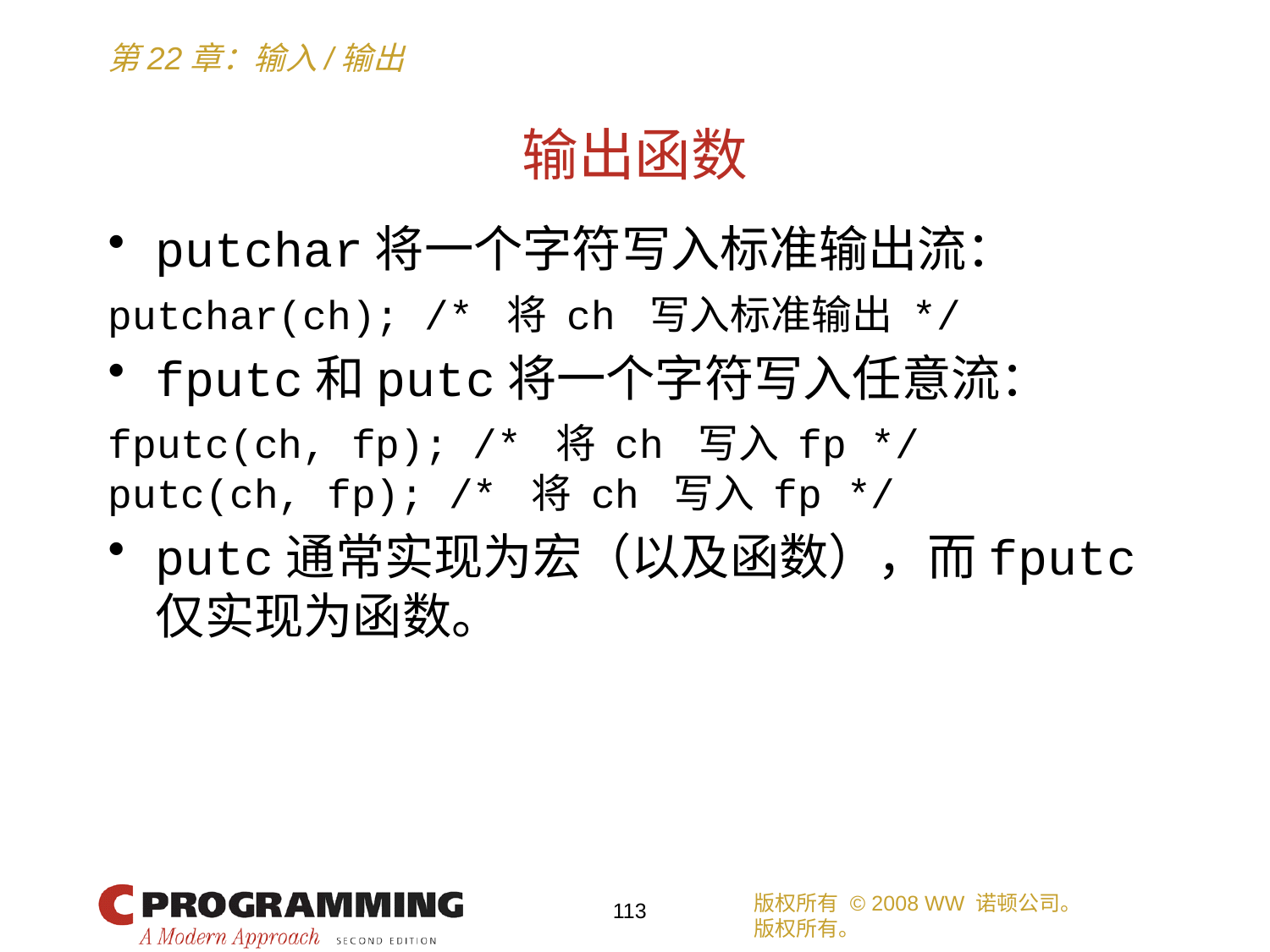

# 输出函数
putchar将一个字符写入标准输出流：
putchar(ch); /* 将 ch 写入标准输出 */
fputc和putc将一个字符写入任意流：
fputc(ch, fp); /* 将 ch 写入 fp */
putc(ch, fp); /* 将 ch 写入 fp */
putc通常实现为宏（以及函数），而fputc仅实现为函数。

版权所有 © 2008 WW 诺顿公司。
版权所有。
113